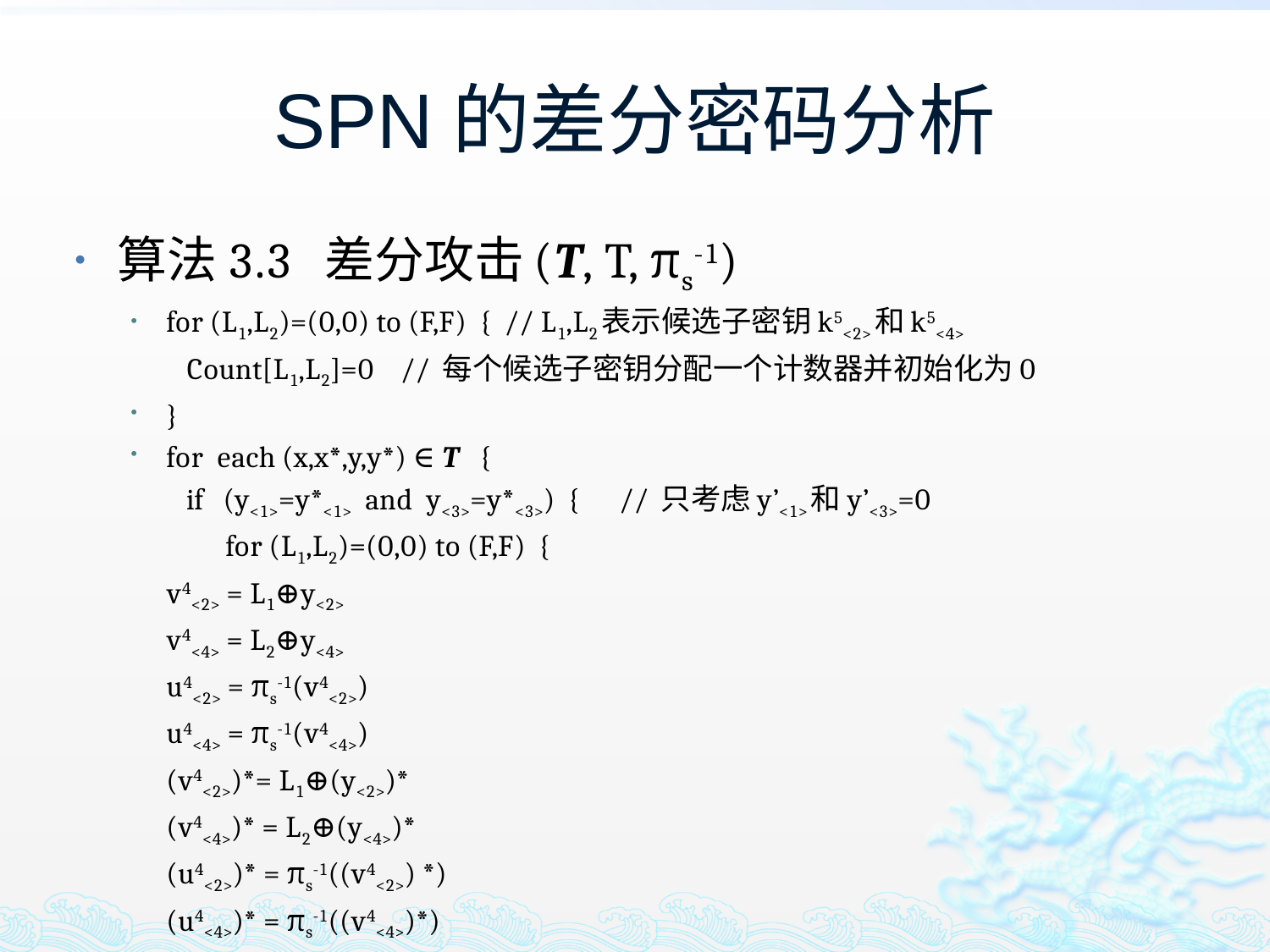

# SPN的差分密码分析
算法3.3  差分攻击(T, T, πs-1)
for (L1,L2)=(0,0) to (F,F)  {  // L1,L2表示候选子密钥k5<2>和k5<4>
		   Count[L1,L2]=0    // 每个候选子密钥分配一个计数器并初始化为0
}
for  each (x,x*,y,y*) ∈ T   {
		   if   (y<1>=y*<1>  and  y<3>=y*<3>)  {      // 只考虑y’<1>和y’<3>=0
		         for (L1,L2)=(0,0) to (F,F)  {
			v4<2> = L1⊕y<2>
			v4<4> = L2⊕y<4>
			u4<2> = πs-1(v4<2>)
			u4<4> = πs-1(v4<4>)
			(v4<2>)*= L1⊕(y<2>)*
			(v4<4>)* = L2⊕(y<4>)*
			(u4<2>)* = πs-1((v4<2>) *)
			(u4<4>)* = πs-1((v4<4>)*)